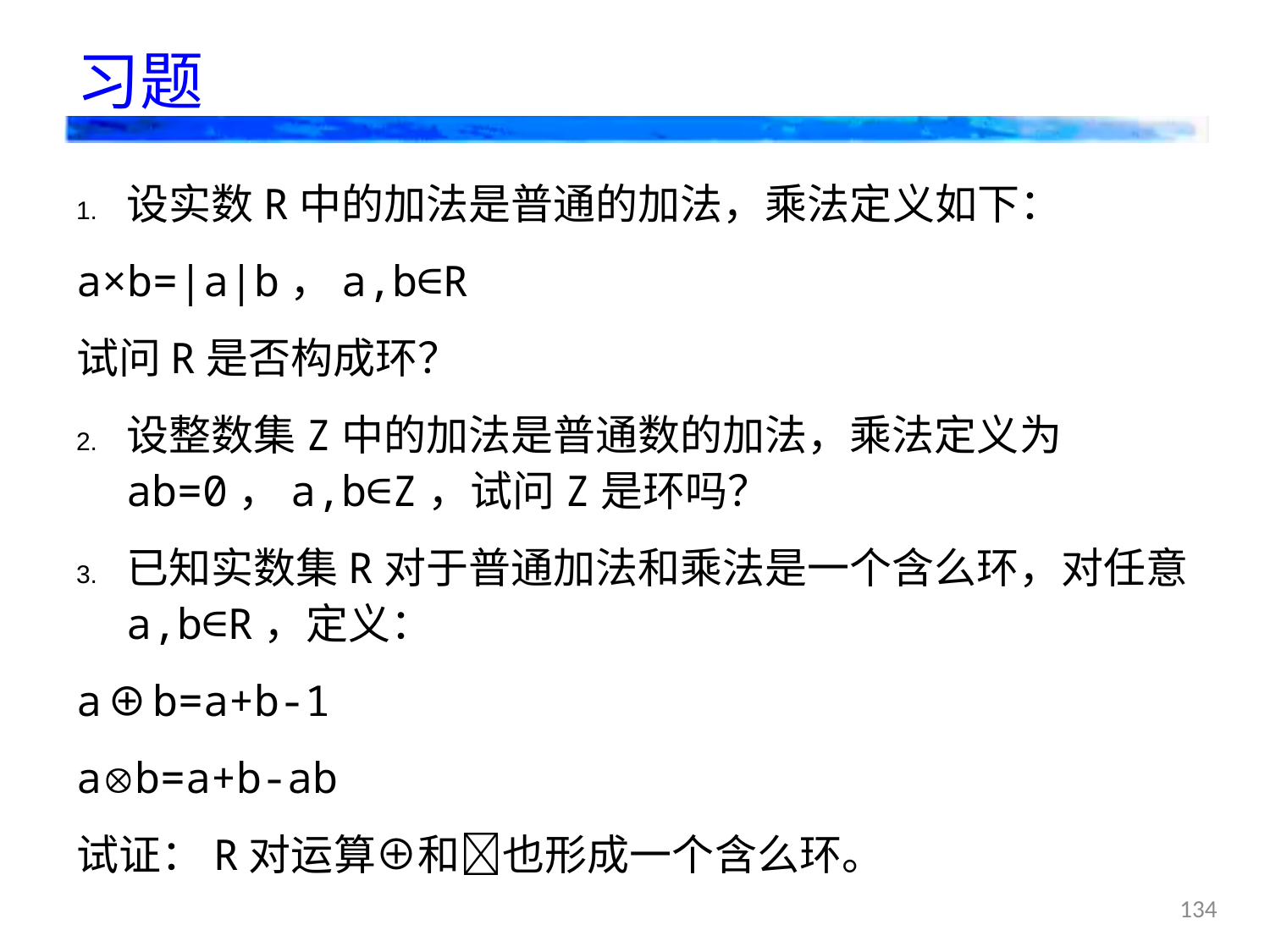

习题
设实数R中的加法是普通的加法，乘法定义如下：
a×b=|a|b，a,b∈R
试问R是否构成环？
设整数集Z中的加法是普通数的加法，乘法定义为ab=0，a,b∈Z，试问Z是环吗？
已知实数集R对于普通加法和乘法是一个含么环，对任意a,b∈R，定义：
a⊕b=a+b-1
a⊗b=a+b-ab
试证：R对运算⊕和⊗也形成一个含么环。
134